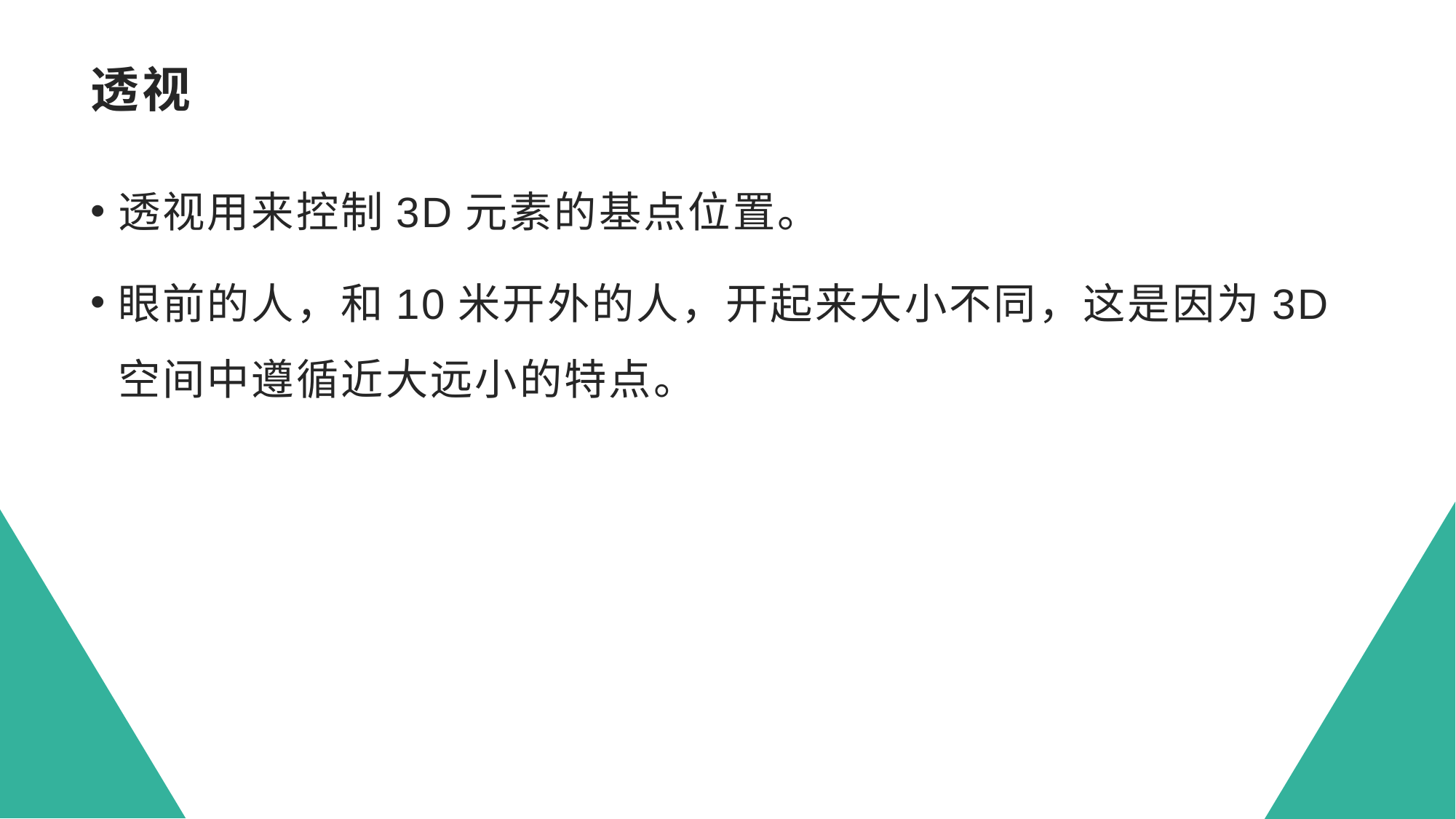

# 透视
透视用来控制3D元素的基点位置。
眼前的人，和10米开外的人，开起来大小不同，这是因为3D空间中遵循近大远小的特点。